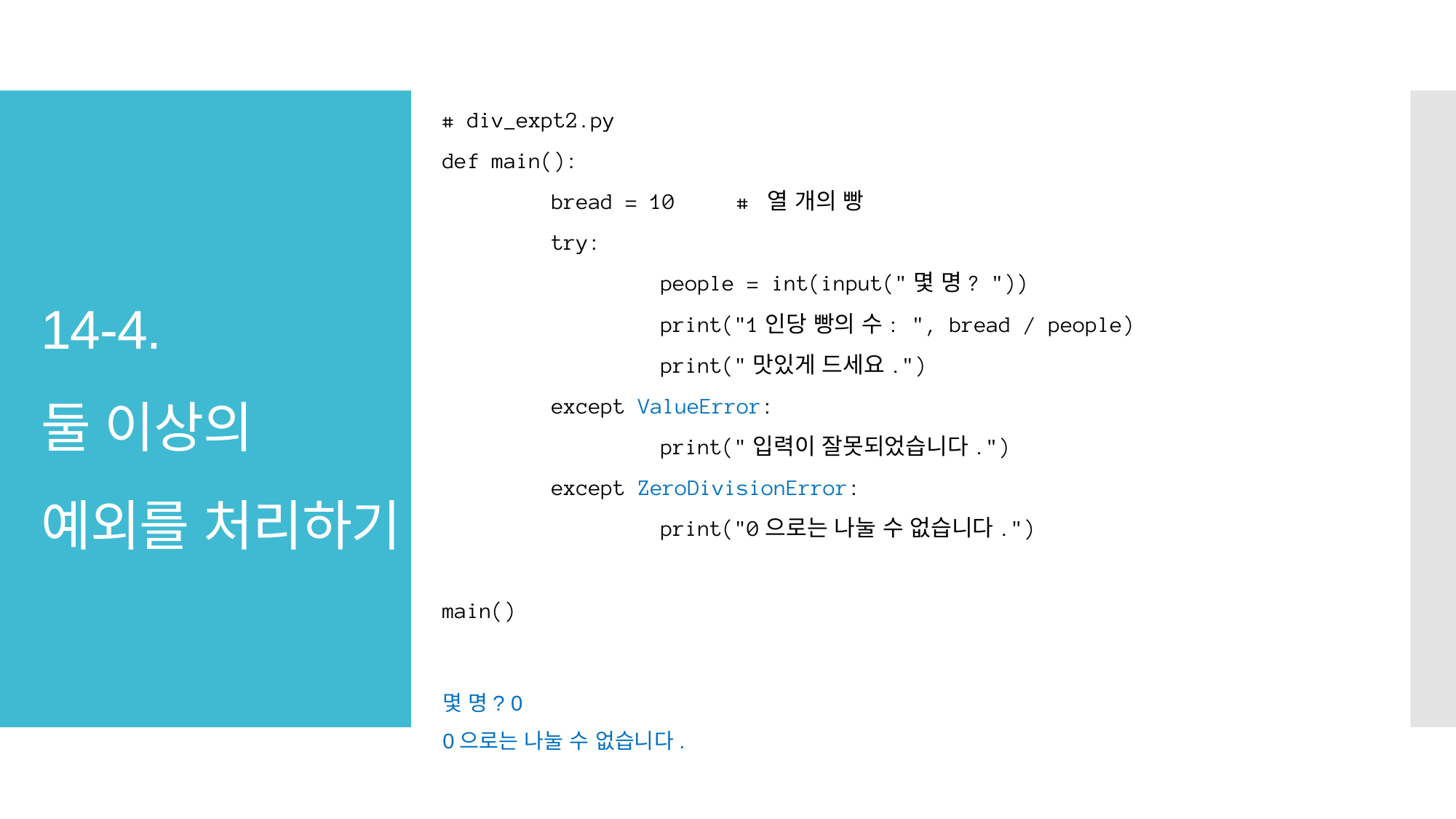

# div_expt2.py
def main():
	bread = 10     # 열 개의 빵
	try:
		people = int(input("몇 명? "))
		print("1인당 빵의 수: ", bread / people)
		print("맛있게 드세요.")
	except ValueError:
		print("입력이 잘못되었습니다.")
	except ZeroDivisionError:
		print("0으로는 나눌 수 없습니다.")

main()

# 14-4. 둘 이상의 예외를 처리하기
몇 명? 0
0으로는 나눌 수 없습니다.